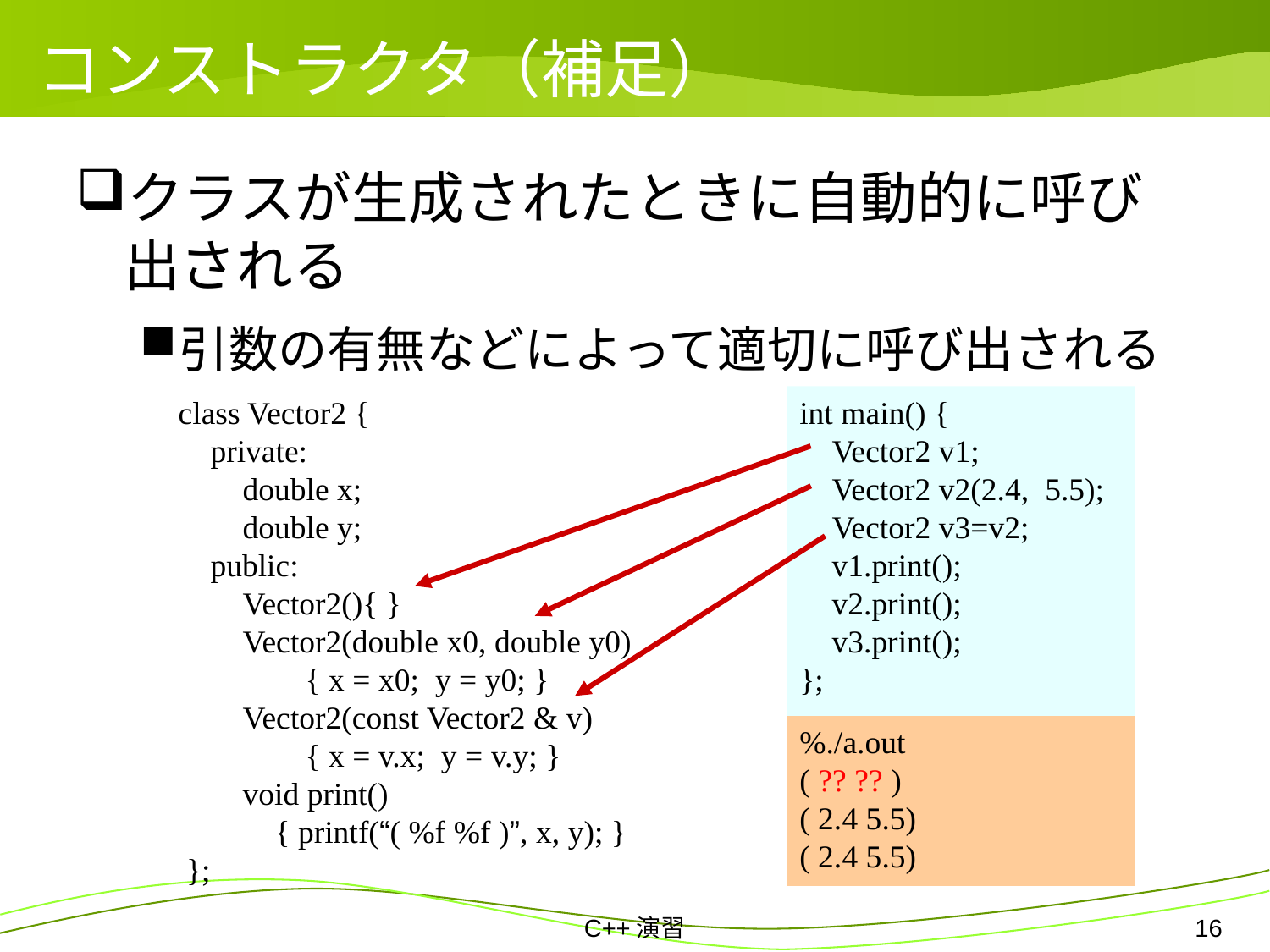

# コンストラクタ（補足）
クラスが生成されたときに自動的に呼び出される
引数の有無などによって適切に呼び出される
class Vector2 {
    private:
        double x;
        double y;
    public:
        Vector2(){ }
        Vector2(double x0, double y0)
	{ x = x0;  y = y0; }
        Vector2(const Vector2 & v)
	{ x = v.x;  y = v.y; }
        void print()
            { printf(“( %f %f )”, x, y); }
 };
int main() {
    Vector2 v1;
    Vector2 v2(2.4,  5.5);
    Vector2 v3=v2;
    v1.print();
    v2.print();
    v3.print();
};

%./a.out
( ?? ?? )
( 2.4 5.5)
( 2.4 5.5)
C++演習
16